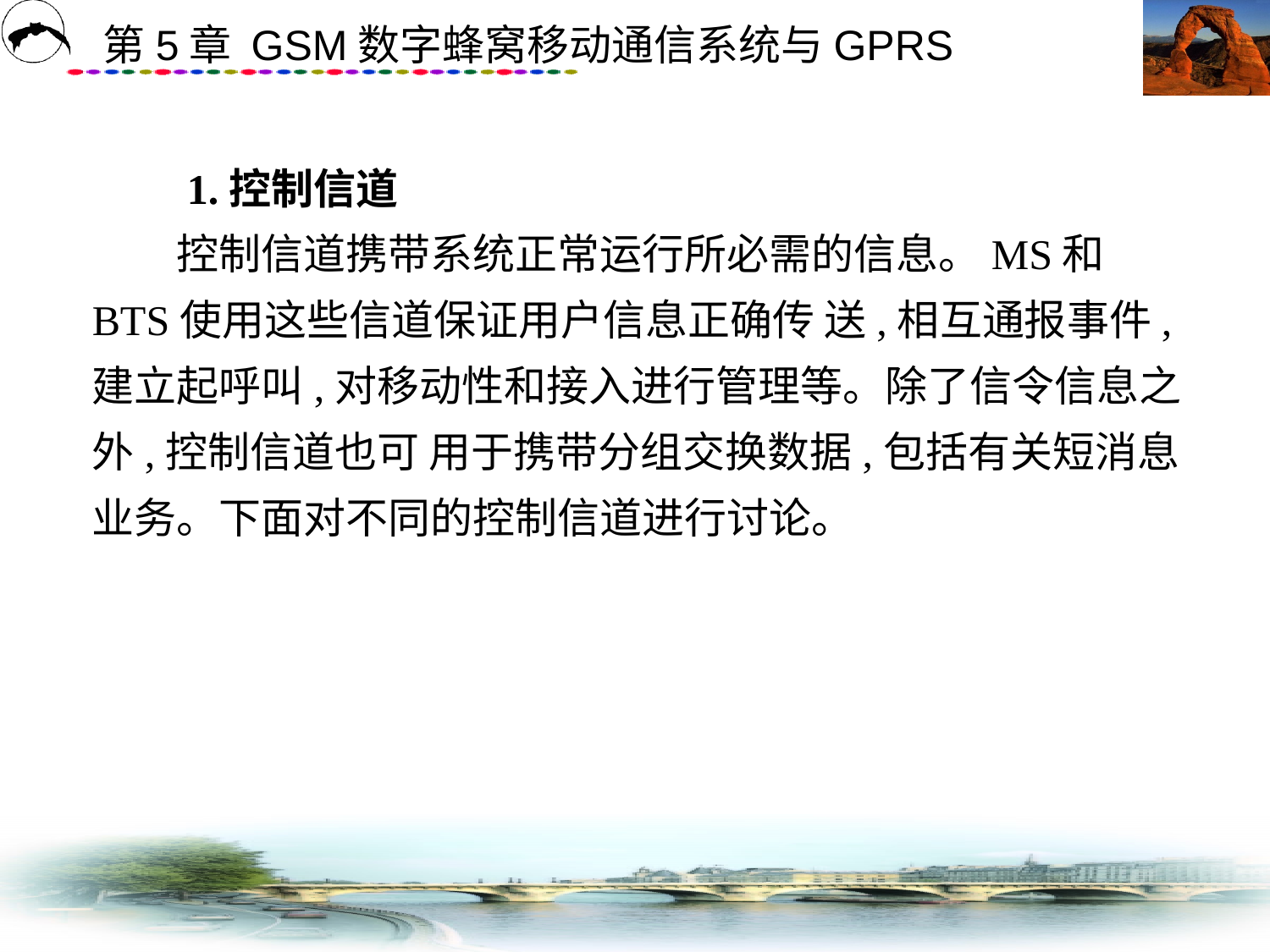

# 1.控制信道 　　控制信道携带系统正常运行所必需的信息。MS和 BTS使用这些信道保证用户信息正确传 送,相互通报事件,建立起呼叫,对移动性和接入进行管理等。除了信令信息之外,控制信道也可 用于携带分组交换数据,包括有关短消息业务。下面对不同的控制信道进行讨论。